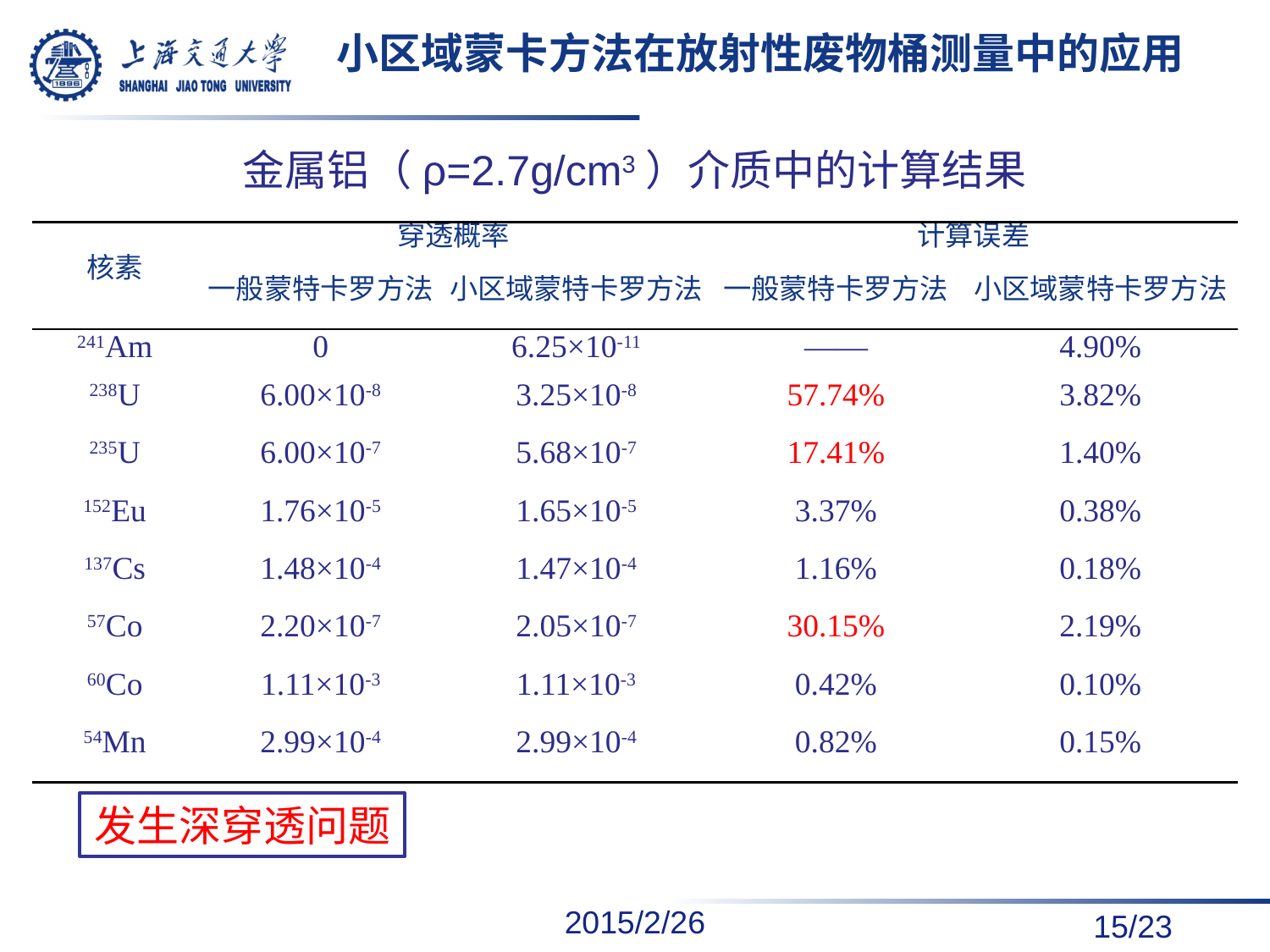

# 小区域蒙卡方法在放射性废物桶测量中的应用
金属铝（ρ=2.7g/cm3）介质中的计算结果
| 核素 | 穿透概率 |  | 计算误差 |  |
| --- | --- | --- | --- | --- |
|  | 一般蒙特卡罗方法 | 小区域蒙特卡罗方法 | 一般蒙特卡罗方法 | 小区域蒙特卡罗方法 |
| 241Am | 0 | 6.25×10-11 | —— | 4.90% |
| 238U | 6.00×10-8 | 3.25×10-8 | 57.74% | 3.82% |
| 235U | 6.00×10-7 | 5.68×10-7 | 17.41% | 1.40% |
| 152Eu | 1.76×10-5 | 1.65×10-5 | 3.37% | 0.38% |
| 137Cs | 1.48×10-4 | 1.47×10-4 | 1.16% | 0.18% |
| 57Co | 2.20×10-7 | 2.05×10-7 | 30.15% | 2.19% |
| 60Co | 1.11×10-3 | 1.11×10-3 | 0.42% | 0.10% |
| 54Mn | 2.99×10-4 | 2.99×10-4 | 0.82% | 0.15% |
发生深穿透问题